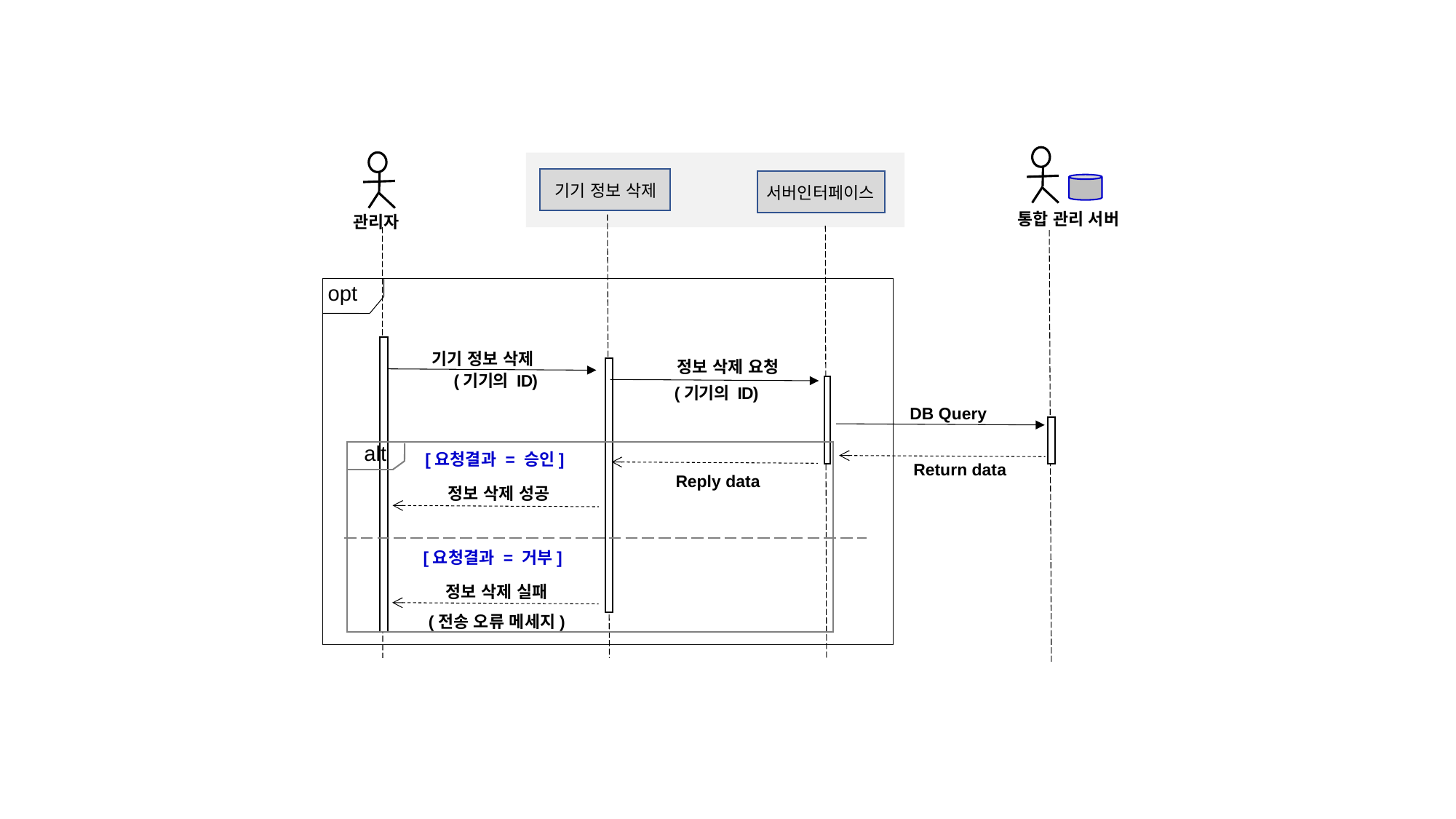

기기 정보 삭제
서버인터페이스
통합 관리 서버
관리자
opt

  기기 정보 삭제
정보 삭제 요청

(기기의 ID)

(기기의 ID)
DB Query

alt

[요청결과 = 승인]
Return data
Reply data
정보 삭제 성공

[요청결과 = 거부]
정보 삭제 실패
(전송 오류 메세지)